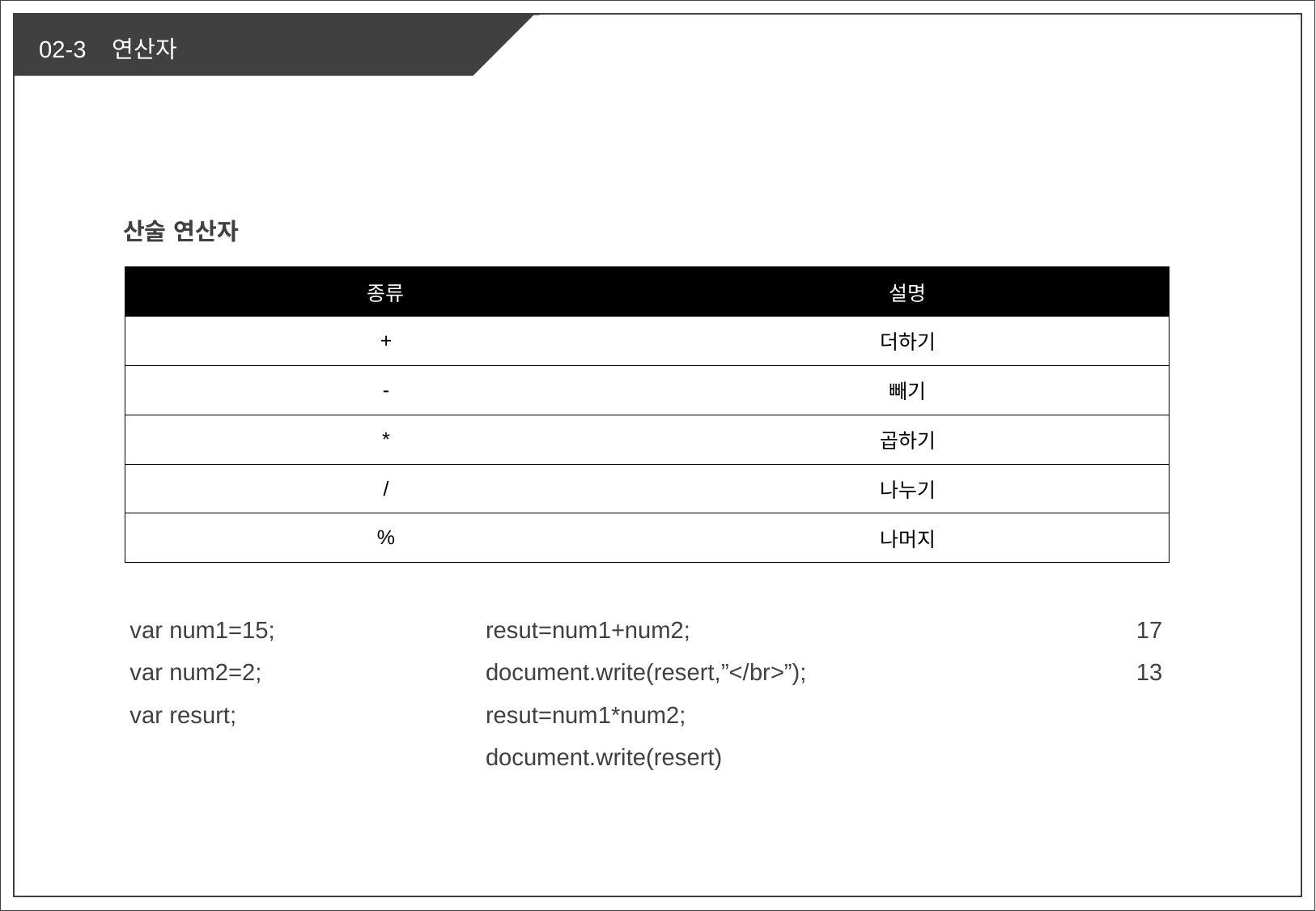

산술 연산자
| 종류 | 설명 |
| --- | --- |
| + | 더하기 |
| - | 빼기 |
| \* | 곱하기 |
| / | 나누기 |
| % | 나머지 |
 var num1=15;
 var num2=2;
 var resurt;
 resut=num1+num2;
 document.write(resert,”</br>”);
 resut=num1*num2;
 document.write(resert)
17
13